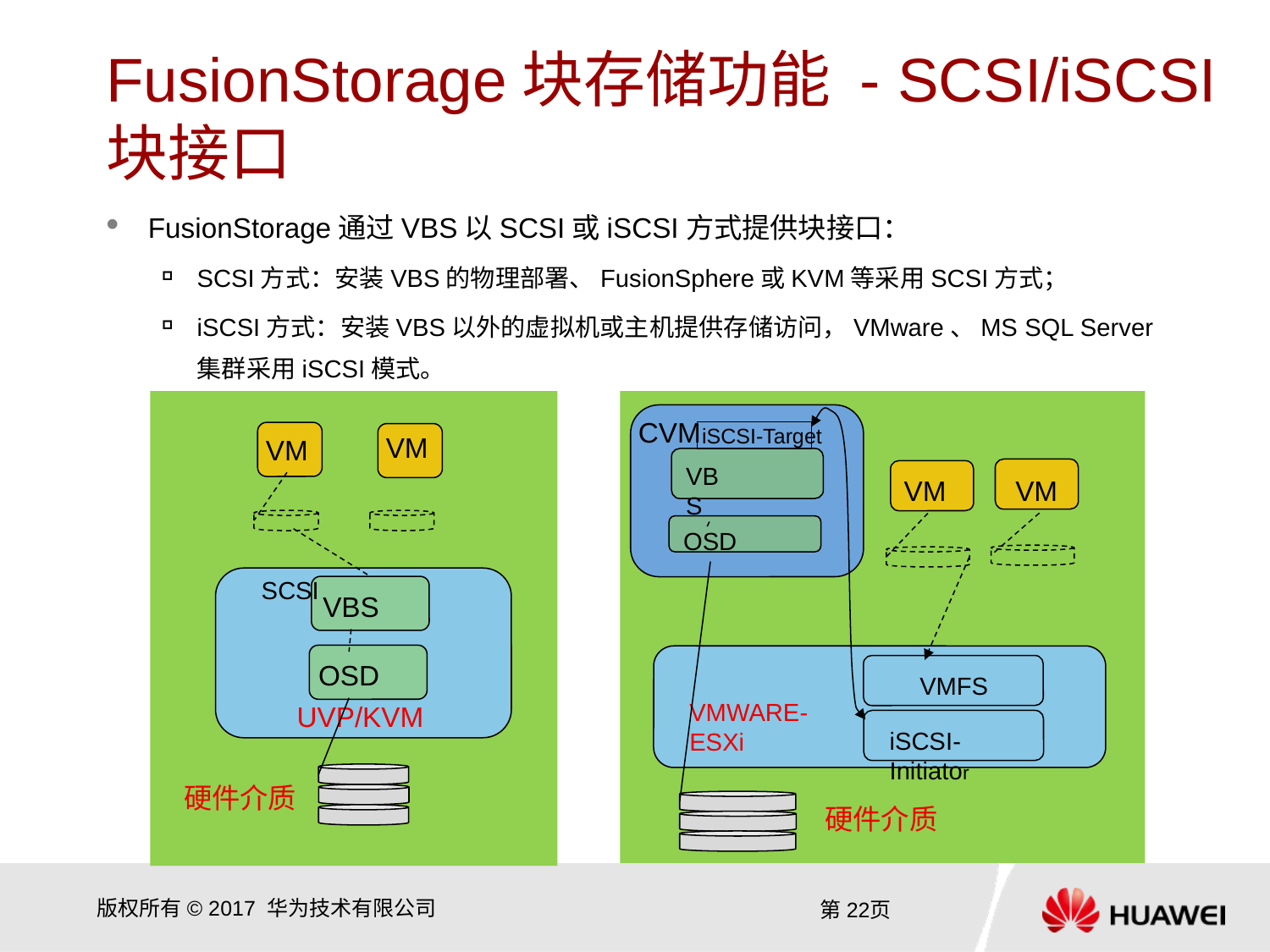

# FusionStorage块存储功能 - SCSI/iSCSI块接口
FusionStorage通过VBS以SCSI或iSCSI方式提供块接口：
SCSI方式：安装VBS的物理部署、FusionSphere或KVM等采用SCSI方式；
iSCSI方式：安装VBS以外的虚拟机或主机提供存储访问，VMware、MS SQL Server集群采用iSCSI模式。

VM
VM

VBS

OSD
UVP/KVM

硬件介质

CVM
 iSCSI-Target

VBS

VM
VM

OSD

VMFS
VMWARE-ESXi

iSCSI-Initiator

硬件介质

SCSI